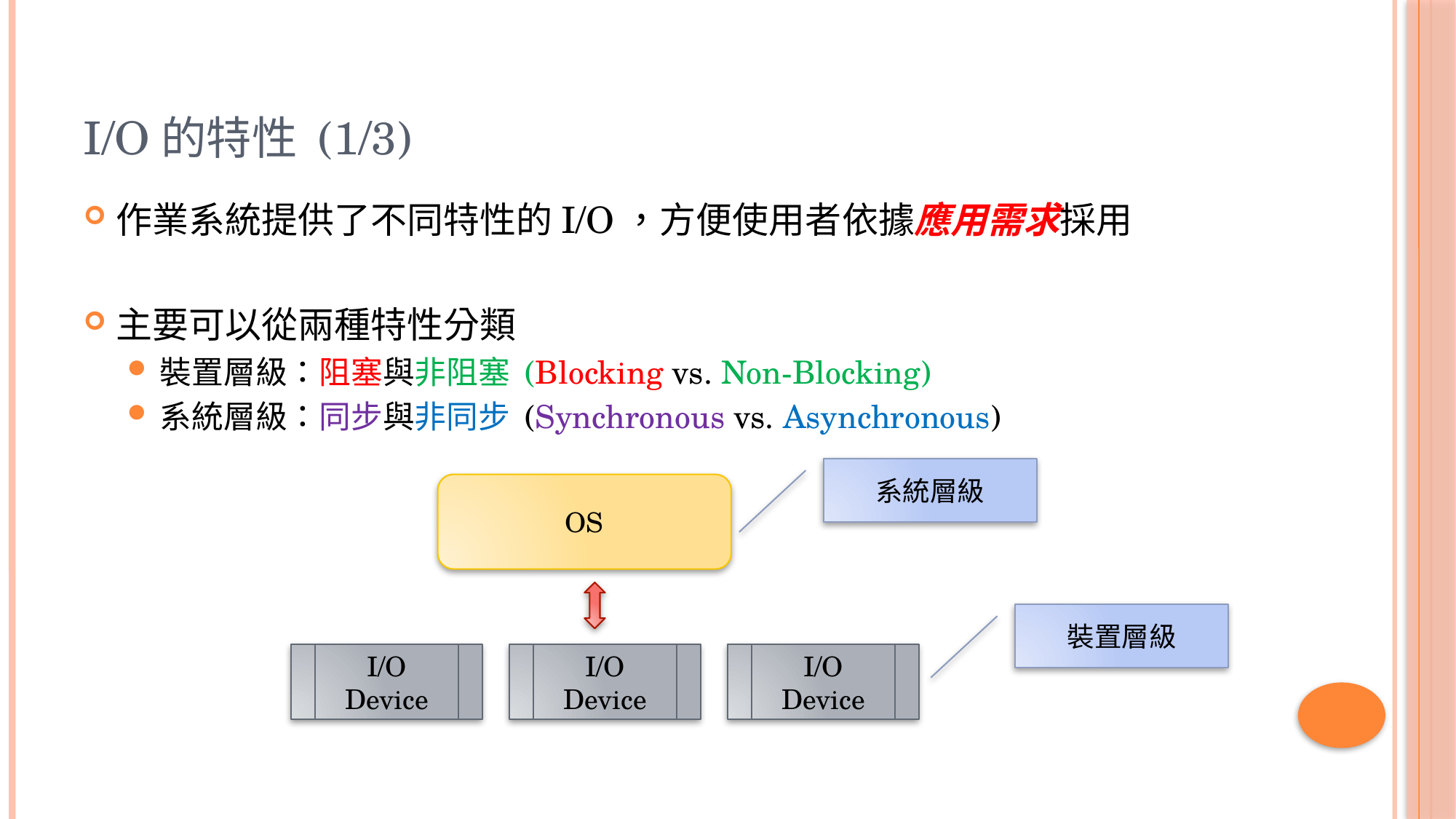

# I/O的特性 (1/3)
作業系統提供了不同特性的I/O，方便使用者依據應用需求採用

主要可以從兩種特性分類
裝置層級：阻塞與非阻塞 (Blocking vs. Non-Blocking)
系統層級：同步與非同步 (Synchronous vs. Asynchronous)

系統層級
OS

裝置層級
I/O Device
I/O Device
I/O Device